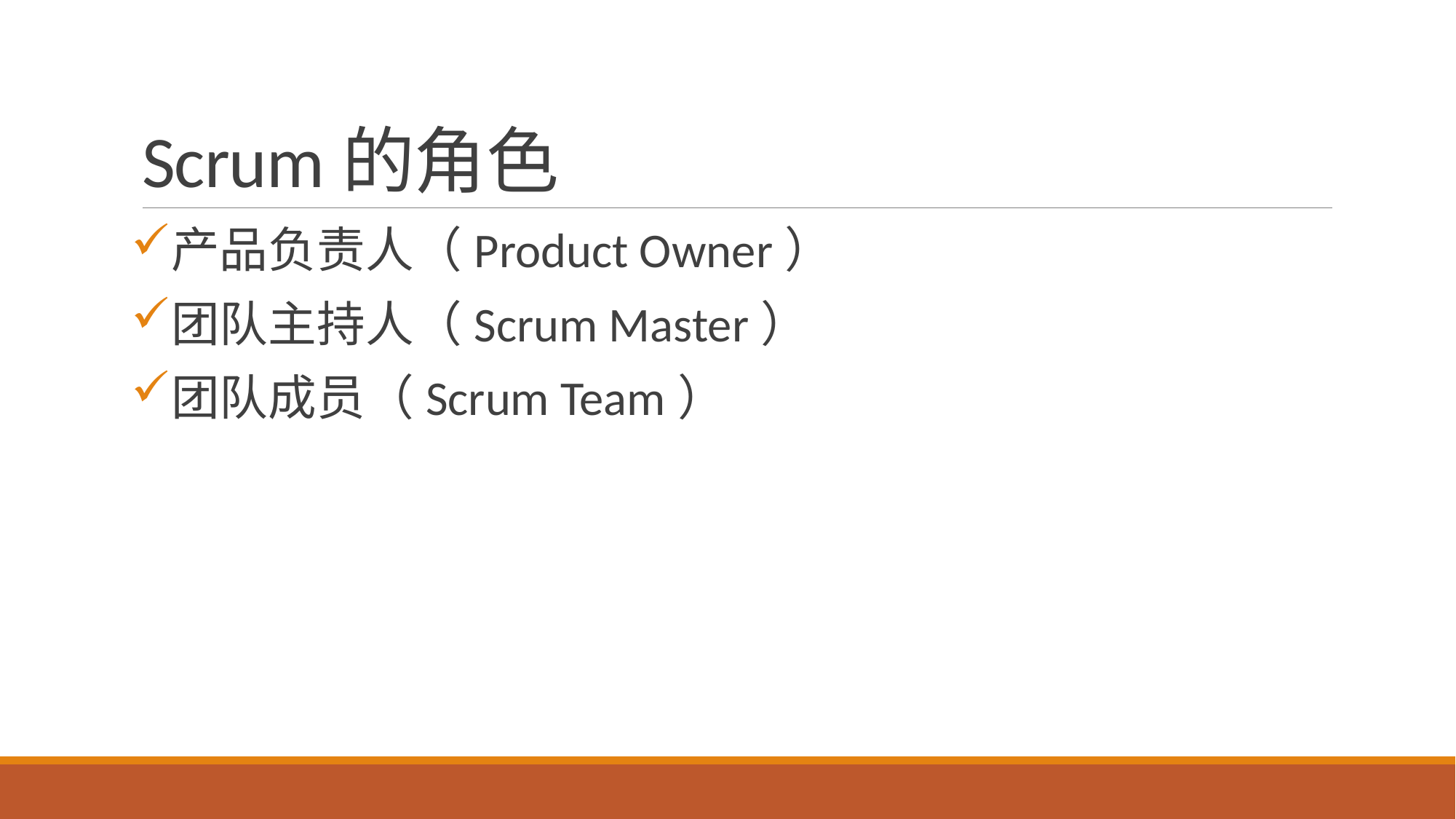

# Scrum的角色
产品负责人（Product Owner）
团队主持人（Scrum Master）
团队成员（Scrum Team）